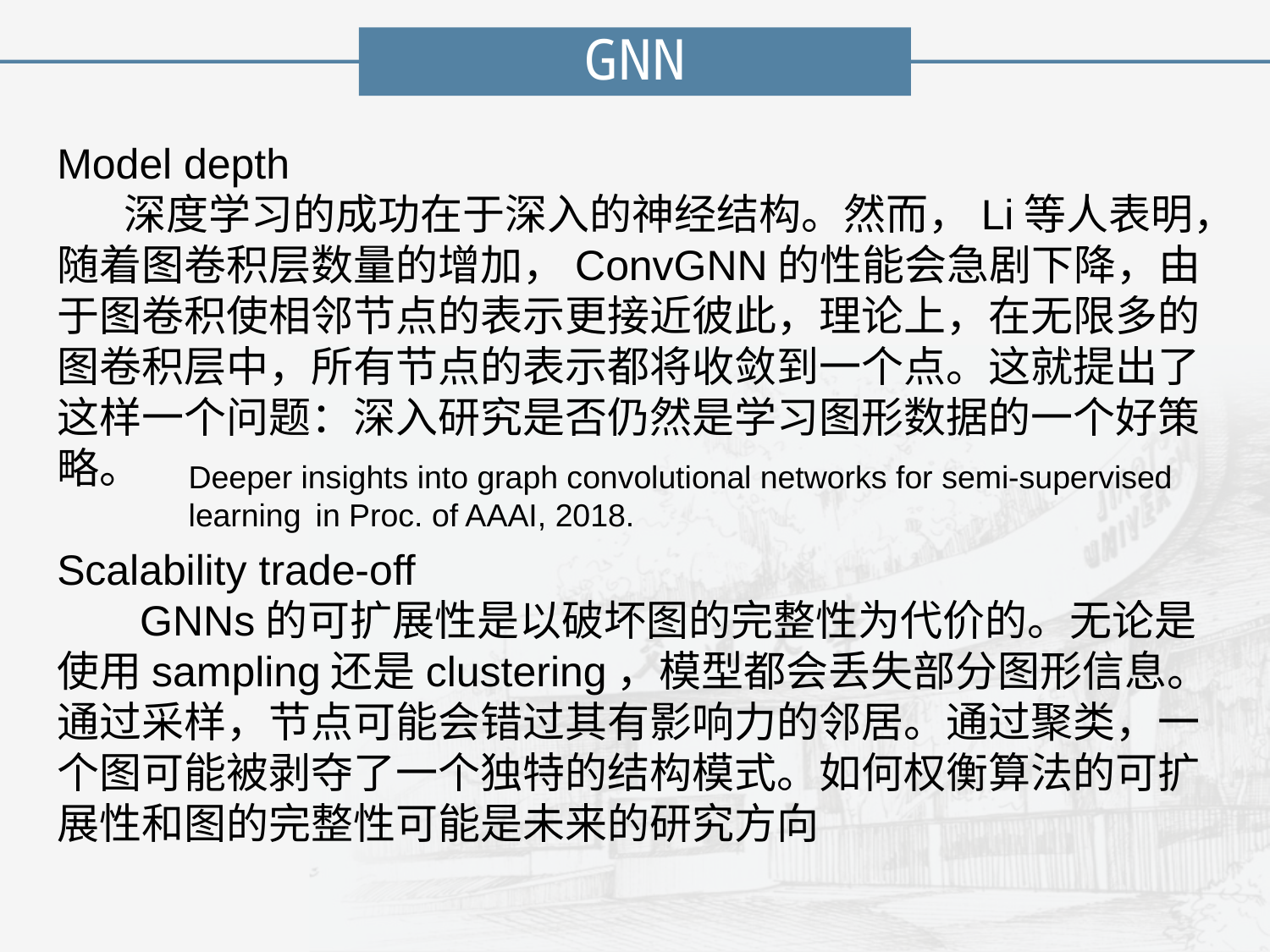

GNN
Model depth
      深度学习的成功在于深入的神经结构。然而，Li等人表明，随着图卷积层数量的增加，ConvGNN的性能会急剧下降，由于图卷积使相邻节点的表示更接近彼此，理论上，在无限多的图卷积层中，所有节点的表示都将收敛到一个点。这就提出了这样一个问题：深入研究是否仍然是学习图形数据的一个好策略。

Scalability trade-off
       GNNs的可扩展性是以破坏图的完整性为代价的。无论是使用sampling还是clustering，模型都会丢失部分图形信息。通过采样，节点可能会错过其有影响力的邻居。通过聚类，一个图可能被剥夺了一个独特的结构模式。如何权衡算法的可扩展性和图的完整性可能是未来的研究方向

Deeper insights into graph convolutional networks for semi-supervised learning 	in Proc. of AAAI, 2018.